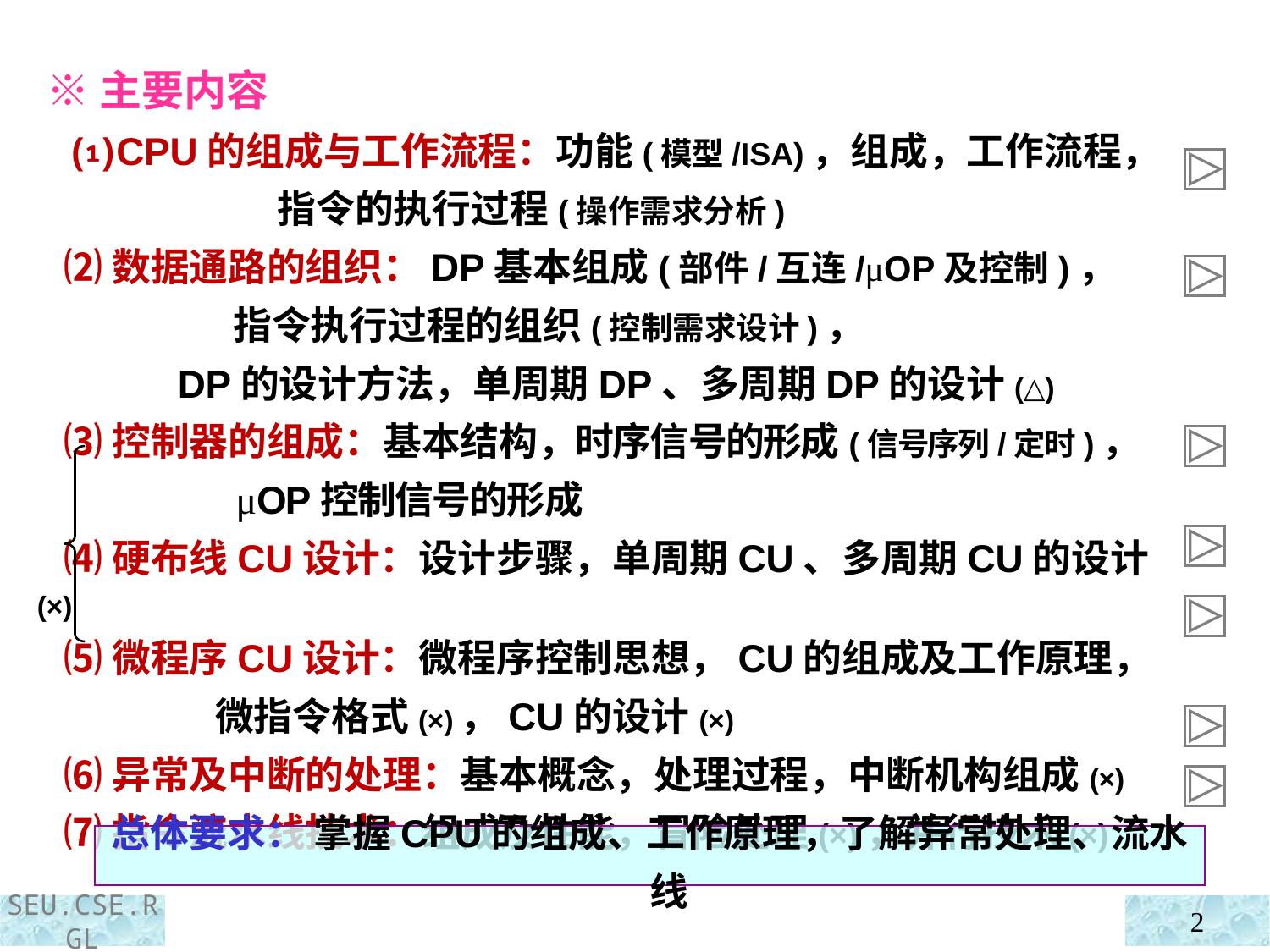

※主要内容
   ⑴CPU的组成与工作流程：功能(模型/ISA)，组成，工作流程，
                          指令的执行过程(操作需求分析)
   ⑵数据通路的组织：DP基本组成(部件/互连/μOP及控制)，
                     指令执行过程的组织(控制需求设计)，
             DP的设计方法，单周期DP、多周期DP的设计(△)
   ⑶控制器的组成：基本结构，时序信号的形成(信号序列/定时)，
                     μOP控制信号的形成
   ⑷硬布线CU设计：设计步骤，单周期CU、多周期CU的设计(×)
   ⑸微程序CU设计：微程序控制思想，CU的组成及工作原理，
                   微指令格式(×)，CU的设计(×)
   ⑹异常及中断的处理：基本概念，处理过程，中断机构组成(×)
   ⑺指令流水线技术：组成及性能，冒险处理(×)，并行技术(×)

总体要求： 掌握CPU的组成、工作原理，了解异常处理、流水线
2